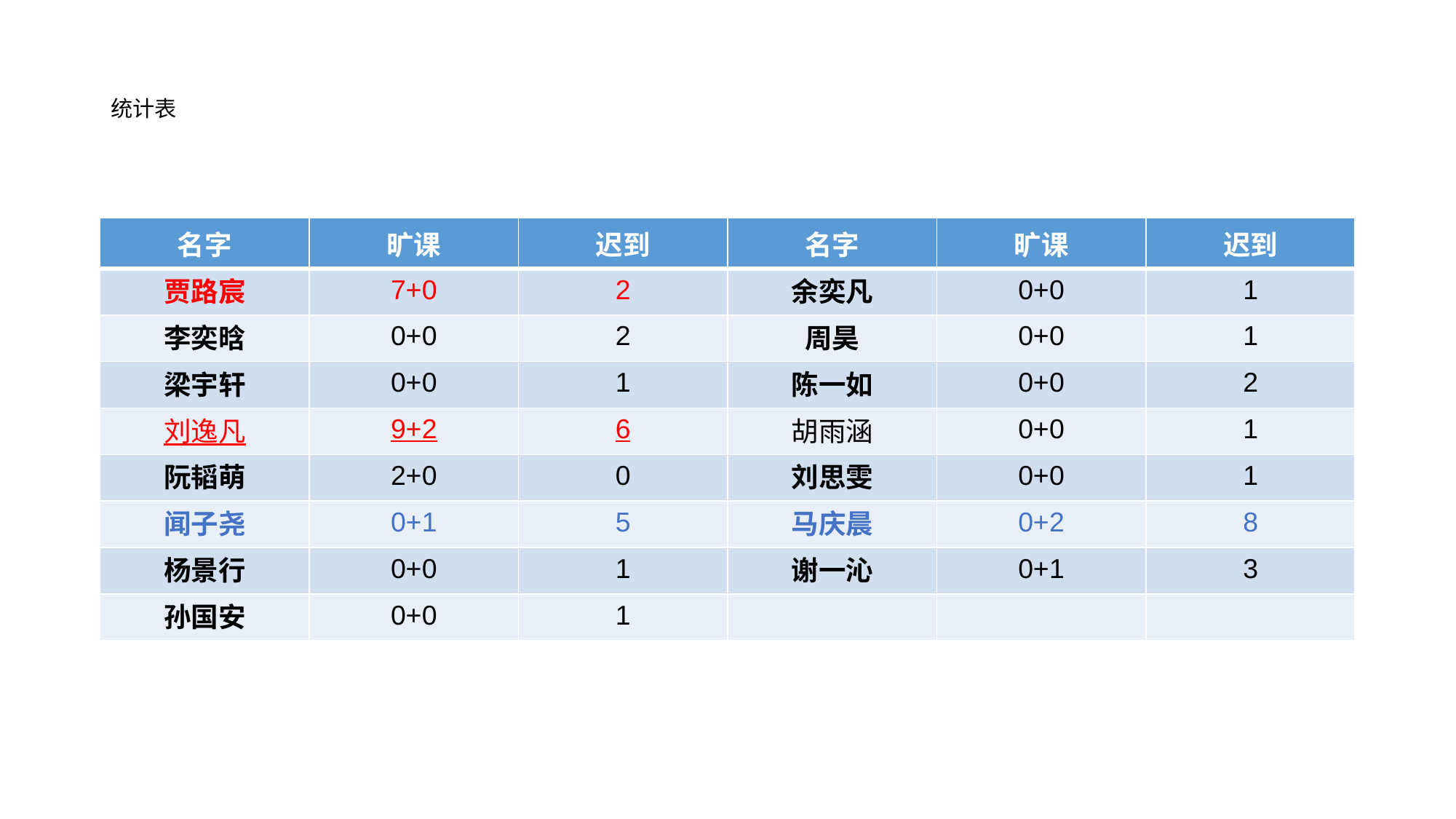

# 统计表
| 名字 | 旷课 | 迟到 | 名字 | 旷课 | 迟到 |
| --- | --- | --- | --- | --- | --- |
| 贾路宸 | 7+0 | 2 | 余奕凡 | 0+0 | 1 |
| 李奕晗 | 0+0 | 2 | 周昊 | 0+0 | 1 |
| 梁宇轩 | 0+0 | 1 | 陈一如 | 0+0 | 2 |
| 刘逸凡 | 9+2 | 6 | 胡雨涵 | 0+0 | 1 |
| 阮韬萌 | 2+0 | 0 | 刘思雯 | 0+0 | 1 |
| 闻子尧 | 0+1 | 5 | 马庆晨 | 0+2 | 8 |
| 杨景行 | 0+0 | 1 | 谢一沁 | 0+1 | 3 |
| 孙国安 | 0+0 | 1 |  |  |  |